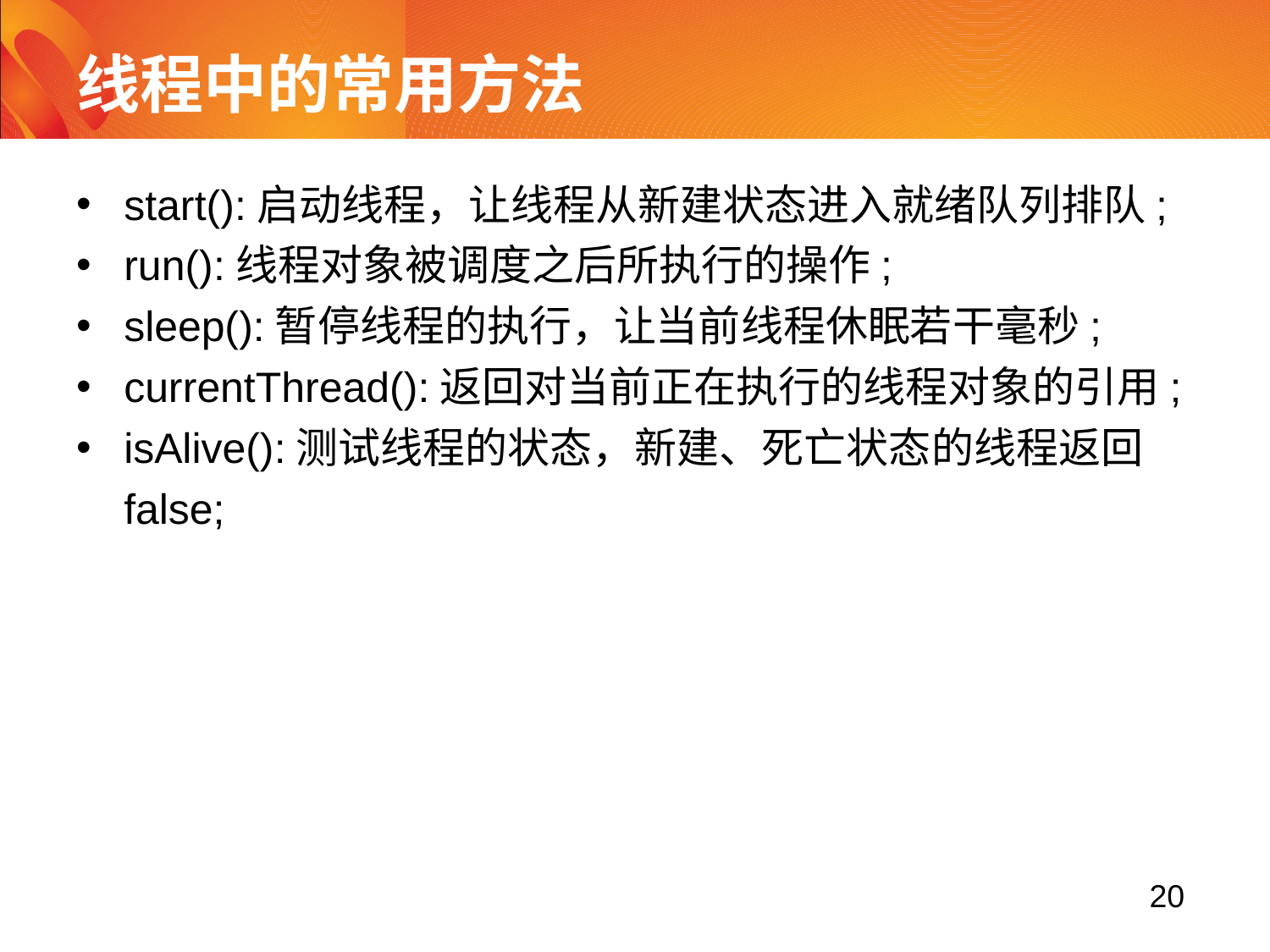

# 线程中的常用方法
start():启动线程，让线程从新建状态进入就绪队列排队;
run():线程对象被调度之后所执行的操作;
sleep():暂停线程的执行，让当前线程休眠若干毫秒;
currentThread():返回对当前正在执行的线程对象的引用;
isAlive():测试线程的状态，新建、死亡状态的线程返回false;